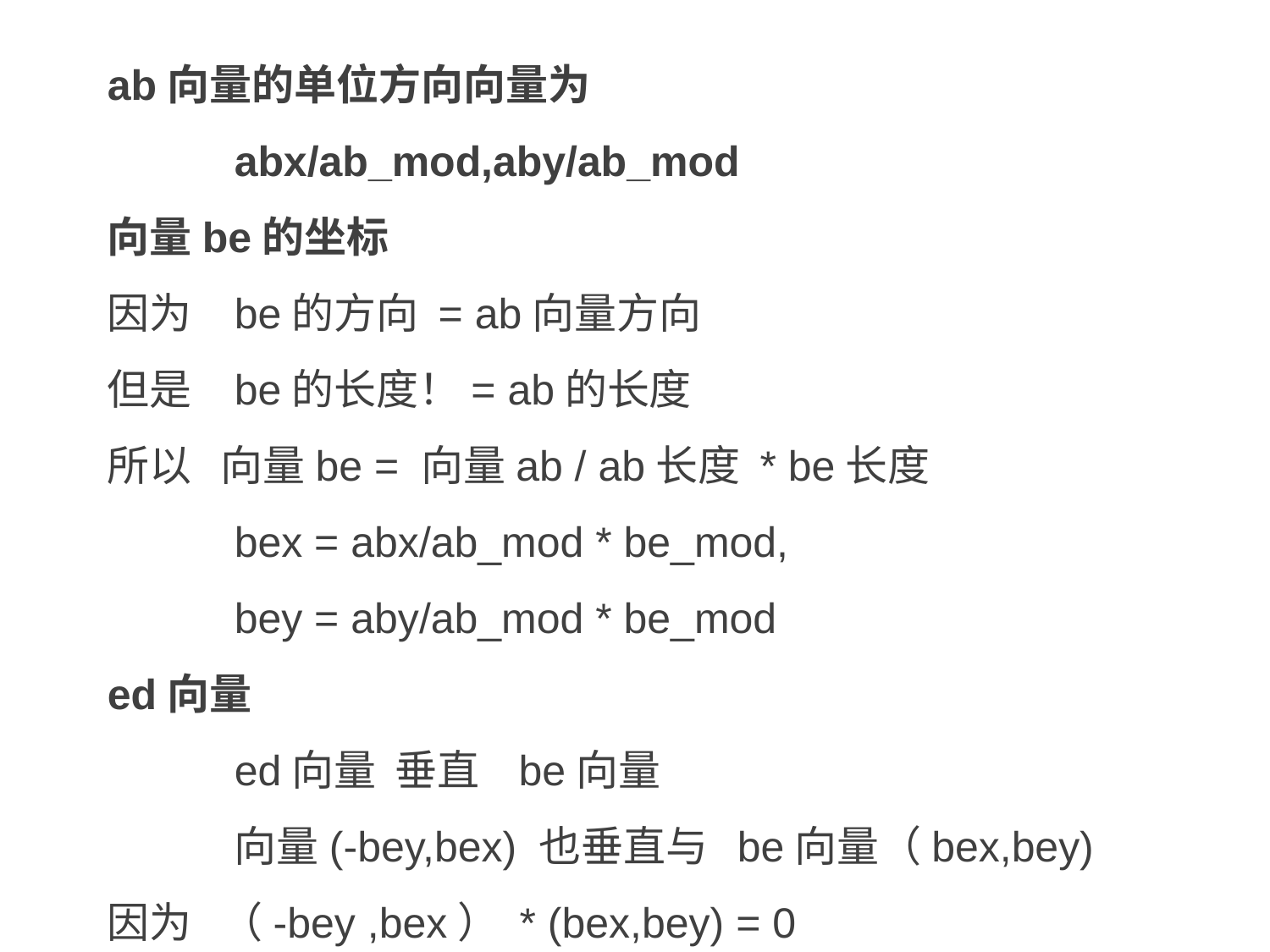

ab向量的单位方向向量为
	abx/ab_mod,aby/ab_mod
向量be的坐标
因为	be的方向 = ab向量方向
但是	be的长度！= ab的长度
所以   向量be = 向量ab / ab长度 * be长度
	bex = abx/ab_mod * be_mod,
	bey = aby/ab_mod * be_mod
ed向量
	ed向量  垂直   be向量
	向量(-bey,bex) 也垂直与  be向量（bex,bey)
因为   （-bey ,bex） * (bex,bey) = 0